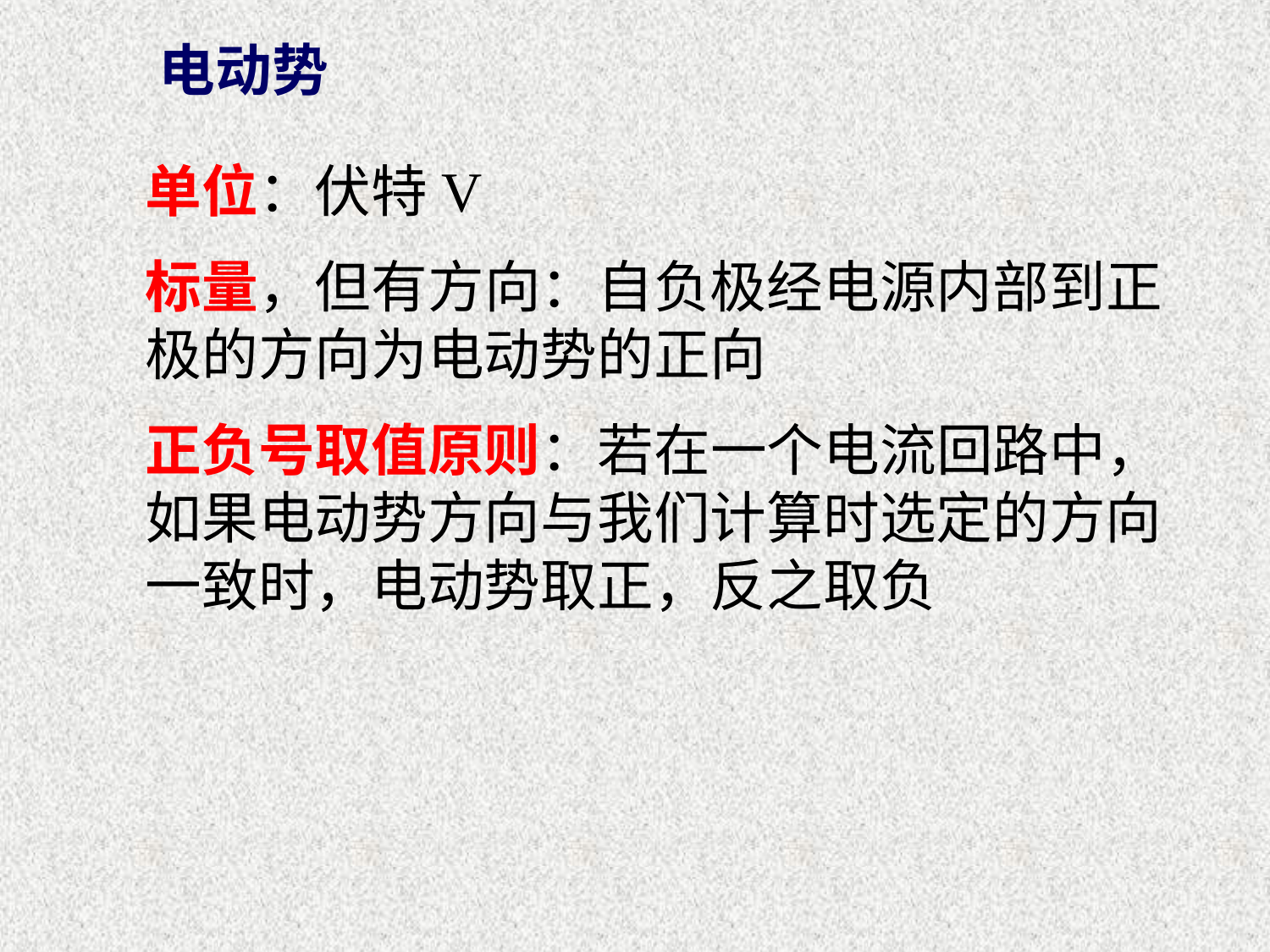

电动势
单位：伏特V
标量，但有方向：自负极经电源内部到正极的方向为电动势的正向
正负号取值原则：若在一个电流回路中，如果电动势方向与我们计算时选定的方向一致时，电动势取正，反之取负